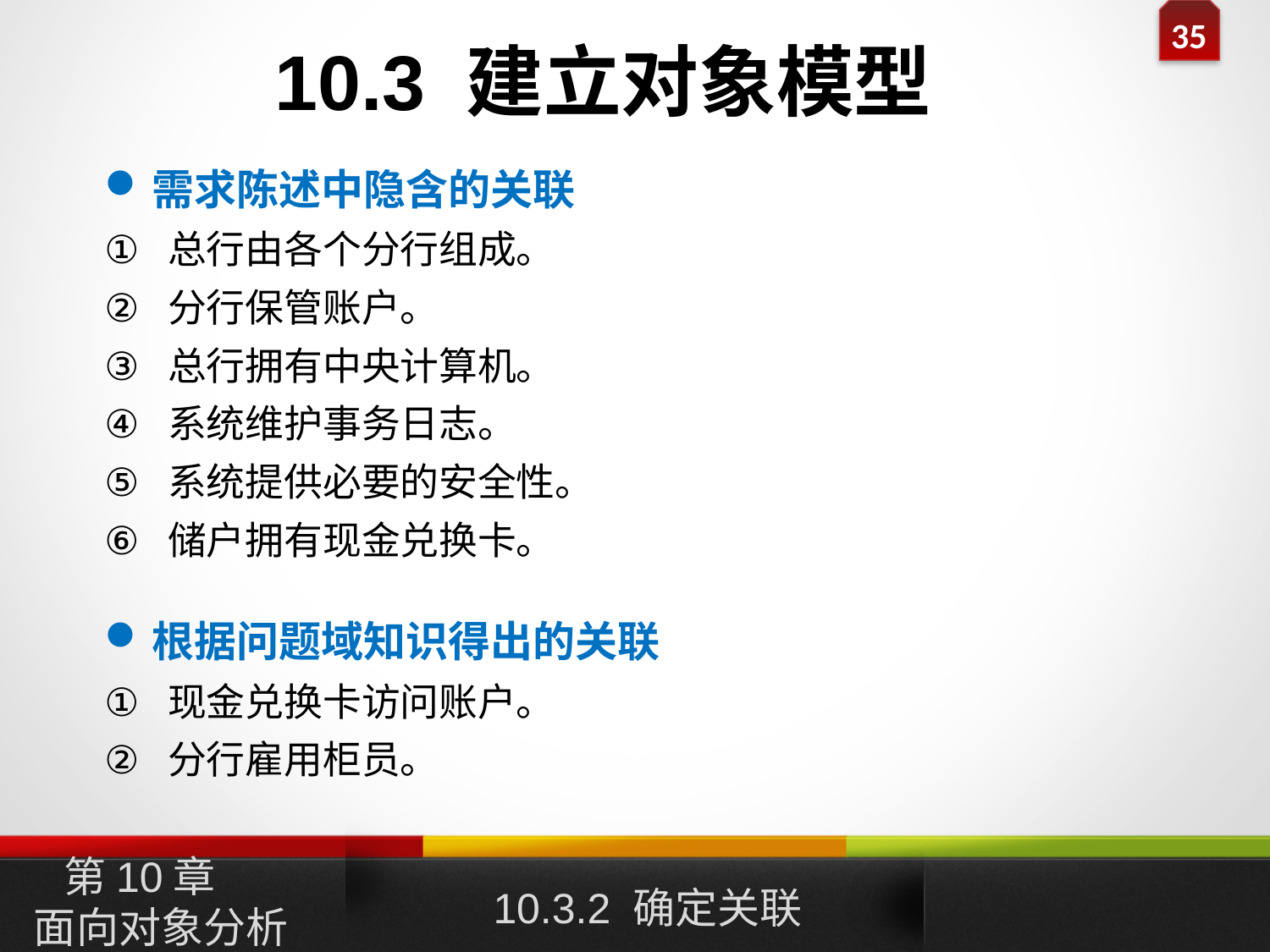

10.3 建立对象模型
需求陈述中隐含的关联
总行由各个分行组成。
分行保管账户。
总行拥有中央计算机。
系统维护事务日志。
系统提供必要的安全性。
储户拥有现金兑换卡。
根据问题域知识得出的关联
现金兑换卡访问账户。
分行雇用柜员。
10.3.2 确定关联